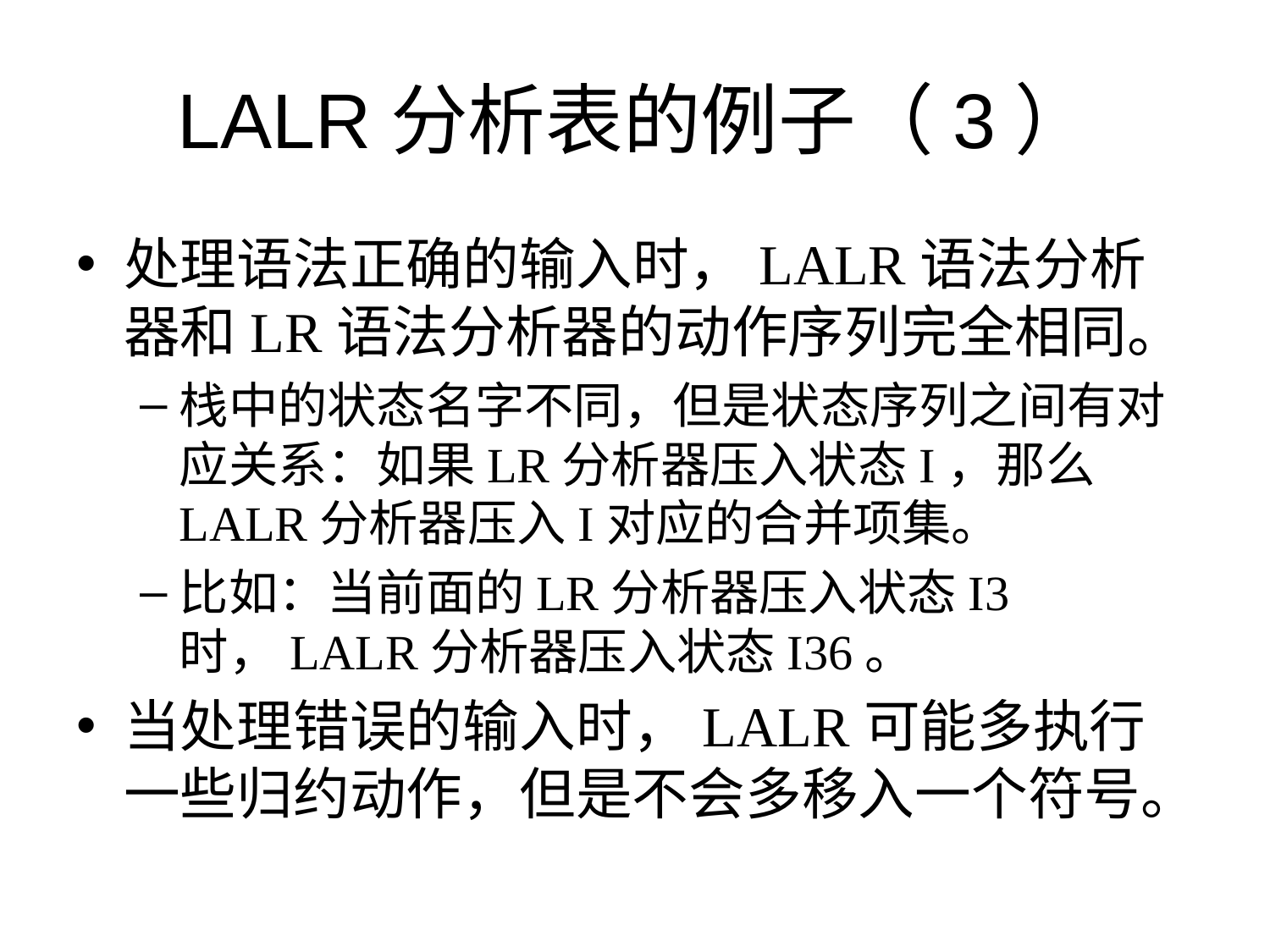

# LALR分析表的例子（3）
处理语法正确的输入时，LALR语法分析器和LR语法分析器的动作序列完全相同。
栈中的状态名字不同，但是状态序列之间有对应关系：如果LR分析器压入状态I，那么LALR分析器压入I对应的合并项集。
比如：当前面的LR分析器压入状态I3时，LALR分析器压入状态I36。
当处理错误的输入时，LALR可能多执行一些归约动作，但是不会多移入一个符号。